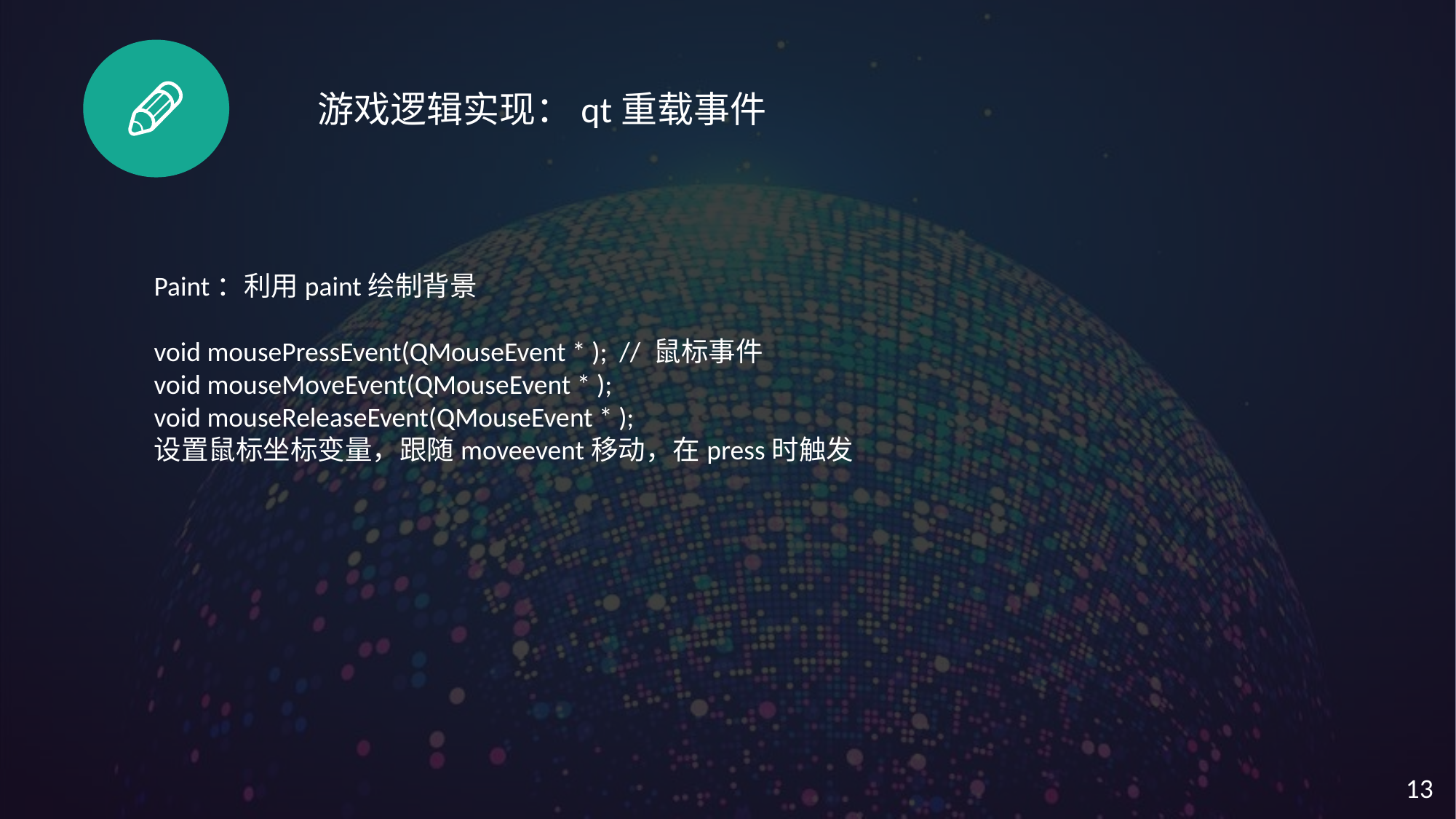

游戏逻辑实现：qt重载事件
Paint：利用paint绘制背景

void mousePressEvent(QMouseEvent * );  // 鼠标事件
void mouseMoveEvent(QMouseEvent * );
void mouseReleaseEvent(QMouseEvent * );
设置鼠标坐标变量，跟随moveevent移动，在press时触发
13